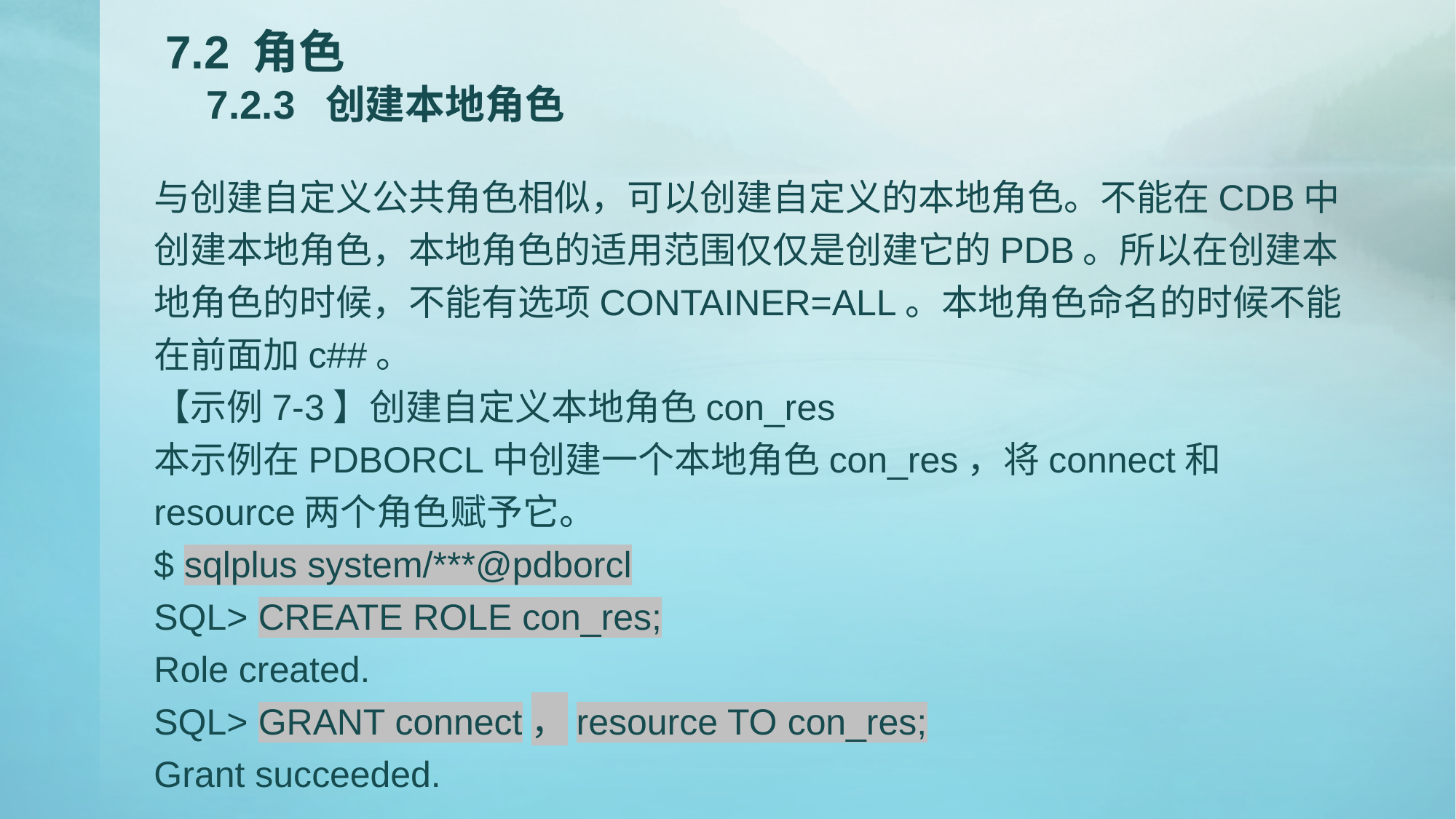

# 7.2 角色 7.2.3  创建本地角色
与创建自定义公共角色相似，可以创建自定义的本地角色。不能在CDB中创建本地角色，本地角色的适用范围仅仅是创建它的PDB。所以在创建本地角色的时候，不能有选项CONTAINER=ALL。本地角色命名的时候不能在前面加c##。
【示例7-3】创建自定义本地角色con_res
本示例在PDBORCL中创建一个本地角色con_res，将connect和resource两个角色赋予它。
$ sqlplus system/***@pdborcl
SQL> CREATE ROLE con_res;
Role created.
SQL> GRANT connect，resource TO con_res;
Grant succeeded.